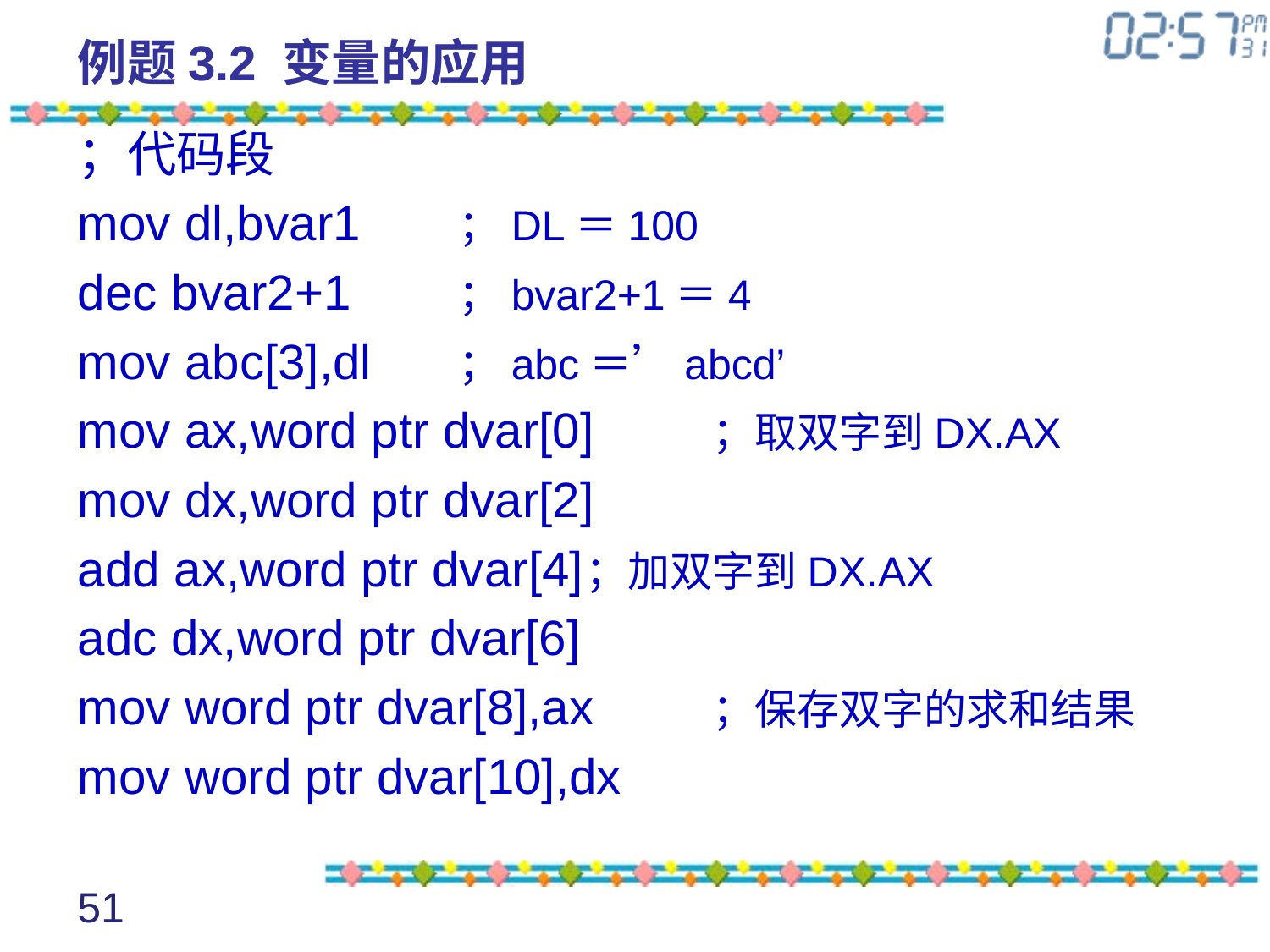

# 例题3.2 变量的应用
；代码段
mov dl,bvar1	；DL＝100
dec bvar2+1	；bvar2+1＝4
mov abc[3],dl	；abc＝’abcd’
mov ax,word ptr dvar[0]	；取双字到DX.AX
mov dx,word ptr dvar[2]
add ax,word ptr dvar[4]	；加双字到DX.AX
adc dx,word ptr dvar[6]
mov word ptr dvar[8],ax	；保存双字的求和结果
mov word ptr dvar[10],dx